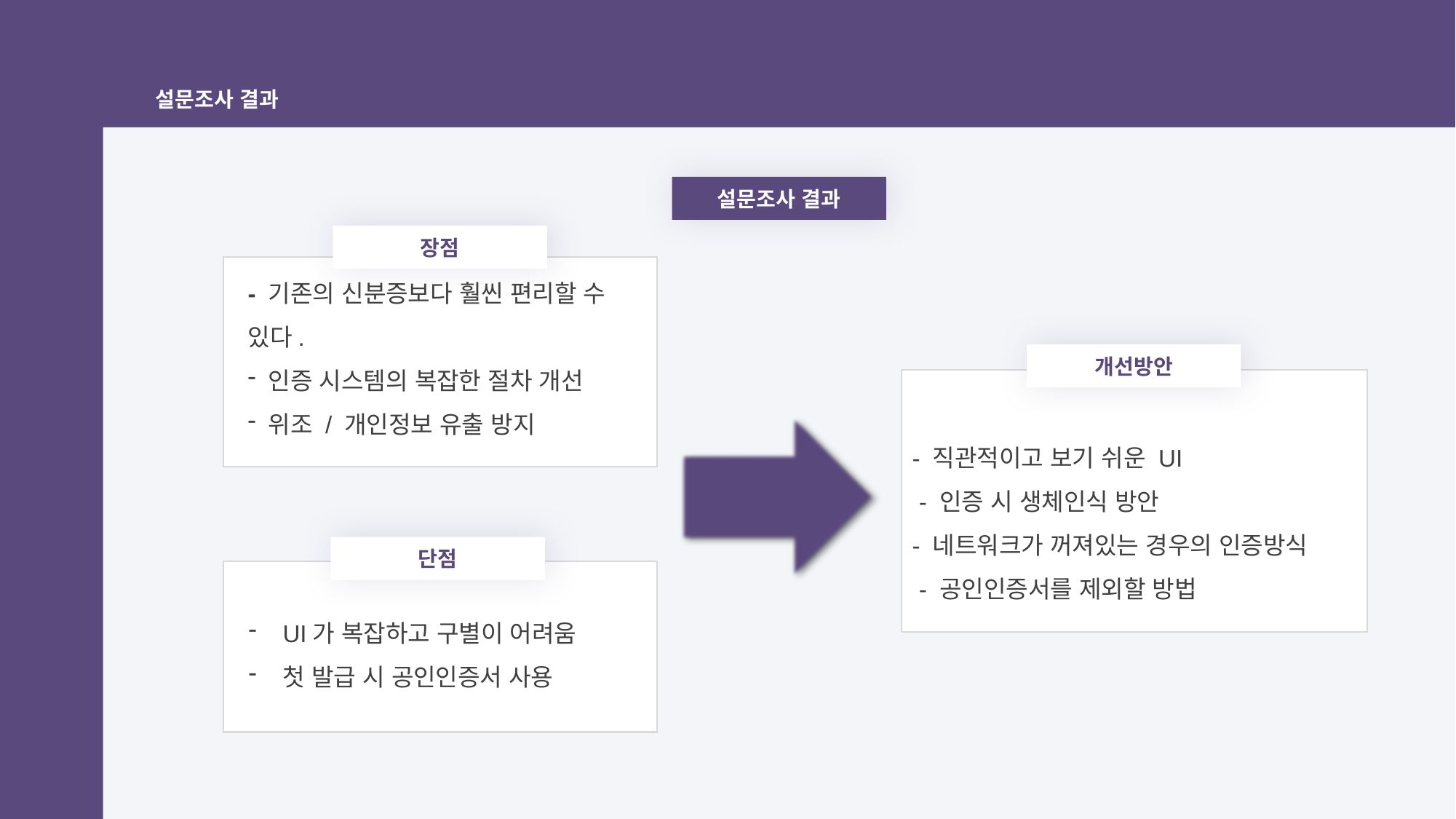

설문조사 결과
설문조사 결과
장점

- 기존의 신분증보다 훨씬 편리할 수 있다.
인증 시스템의 복잡한 절차 개선
위조 / 개인정보 유출 방지
개선방안

- 직관적이고 보기 쉬운 UI
 - 인증 시 생체인식 방안
- 네트워크가 꺼져있는 경우의 인증방식
 - 공인인증서를 제외할 방법
단점

UI가 복잡하고 구별이 어려움
첫 발급 시 공인인증서 사용